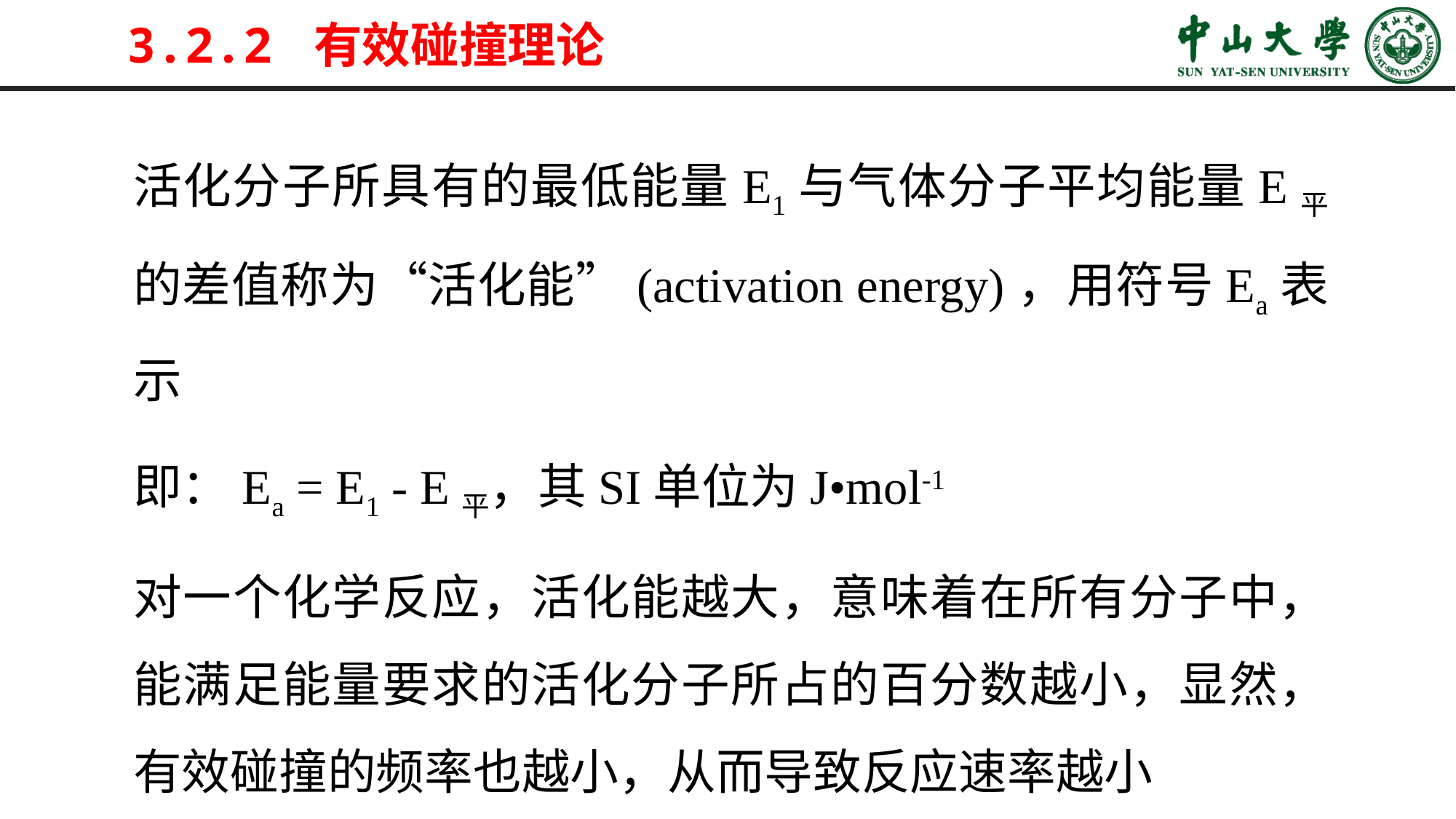

# 3.2.2 有效碰撞理论
活化分子所具有的最低能量E1与气体分子平均能量E平的差值称为“活化能”(activation energy)，用符号Ea表示
即：Ea = E1 - E平，其SI单位为J•mol-1
对一个化学反应，活化能越大，意味着在所有分子中，能满足能量要求的活化分子所占的百分数越小，显然，有效碰撞的频率也越小，从而导致反应速率越小